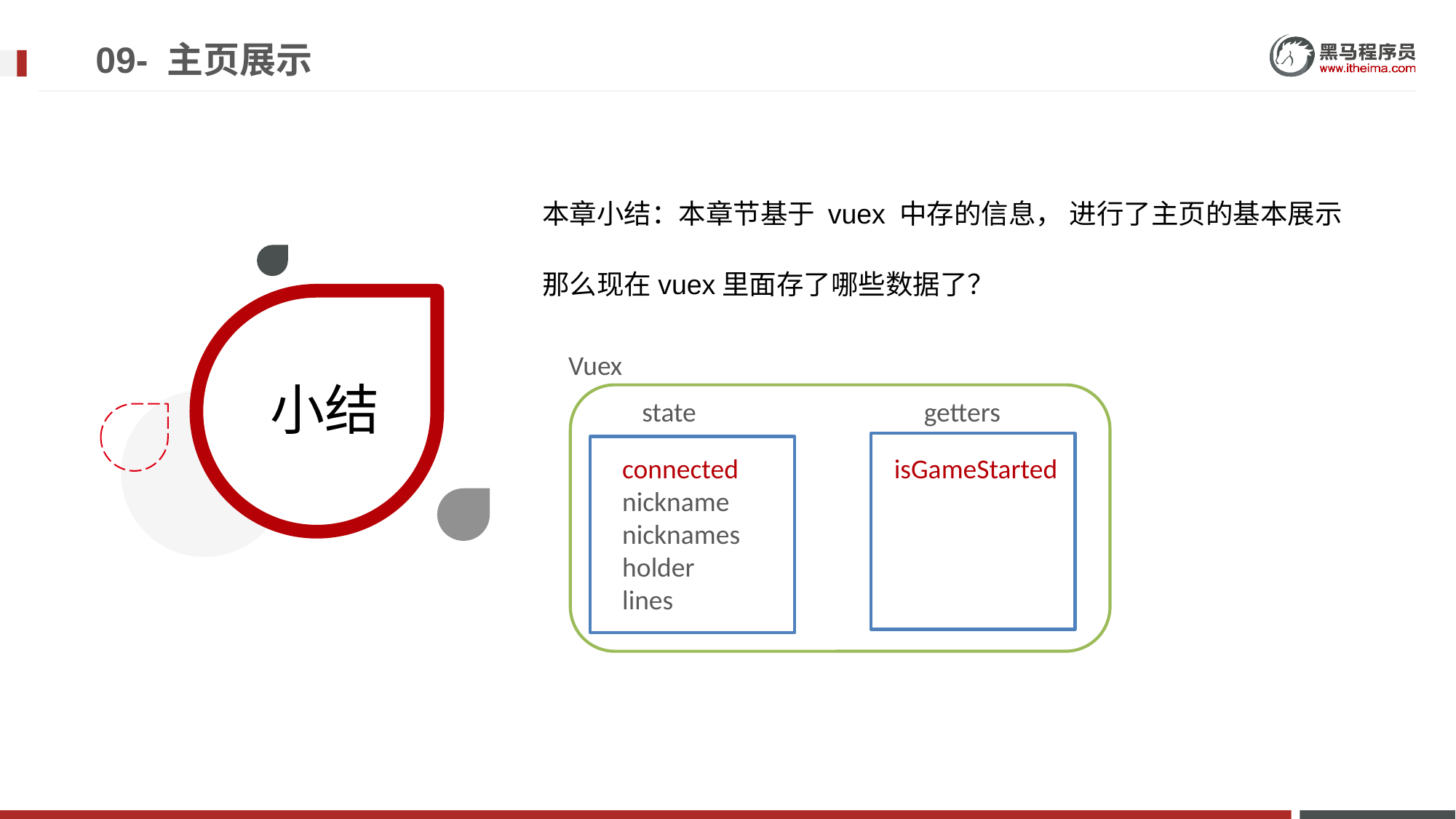

# 09- 主页展示
本章小结：本章节基于 vuex 中存的信息， 进行了主页的基本展示
那么现在vuex里面存了哪些数据了？
Vuex

state
getters

connected
nickname
nicknames
holder
lines
isGameStarted